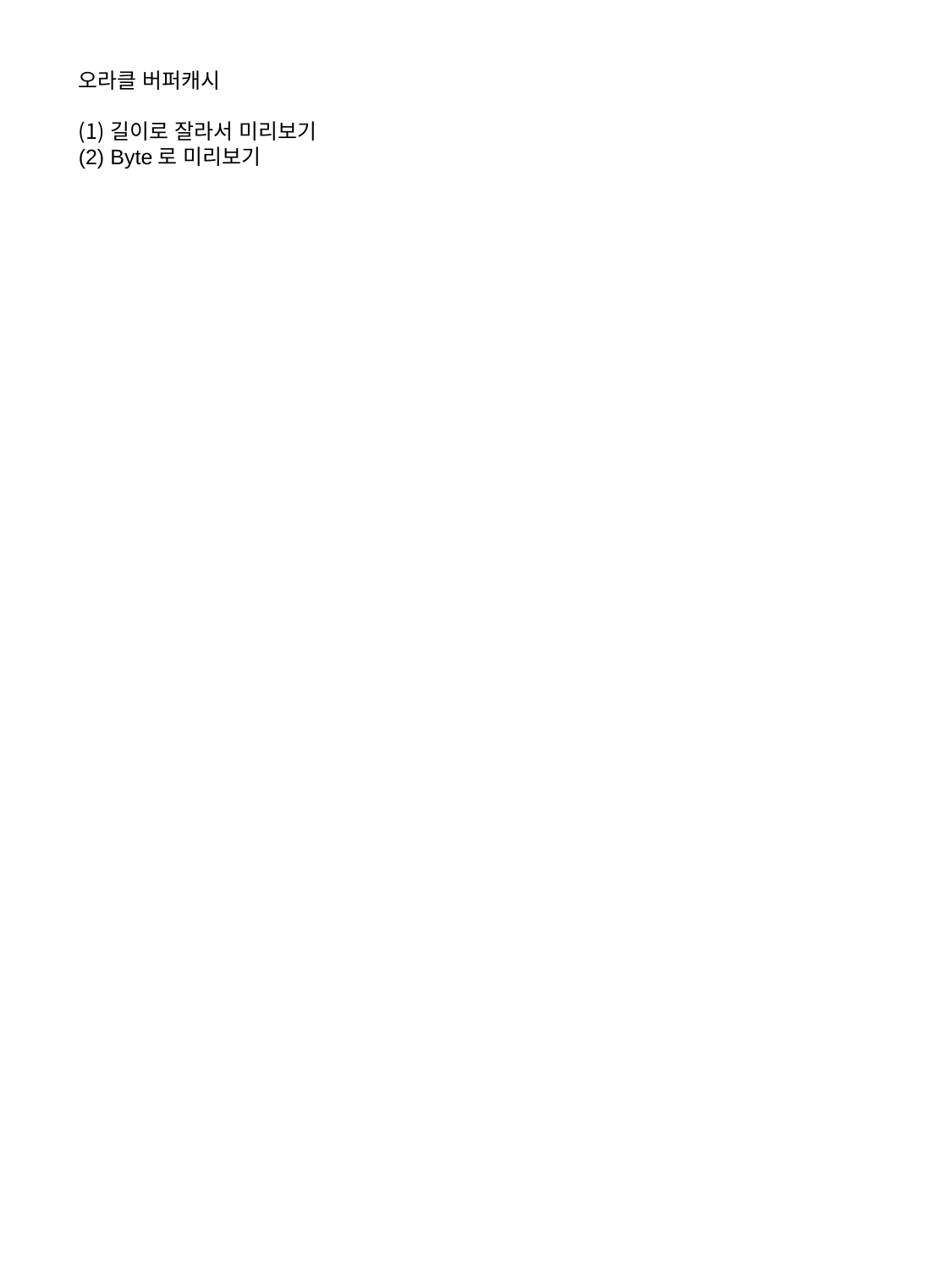

오라클 버퍼캐시

길이로 잘라서 미리보기
Byte로 미리보기